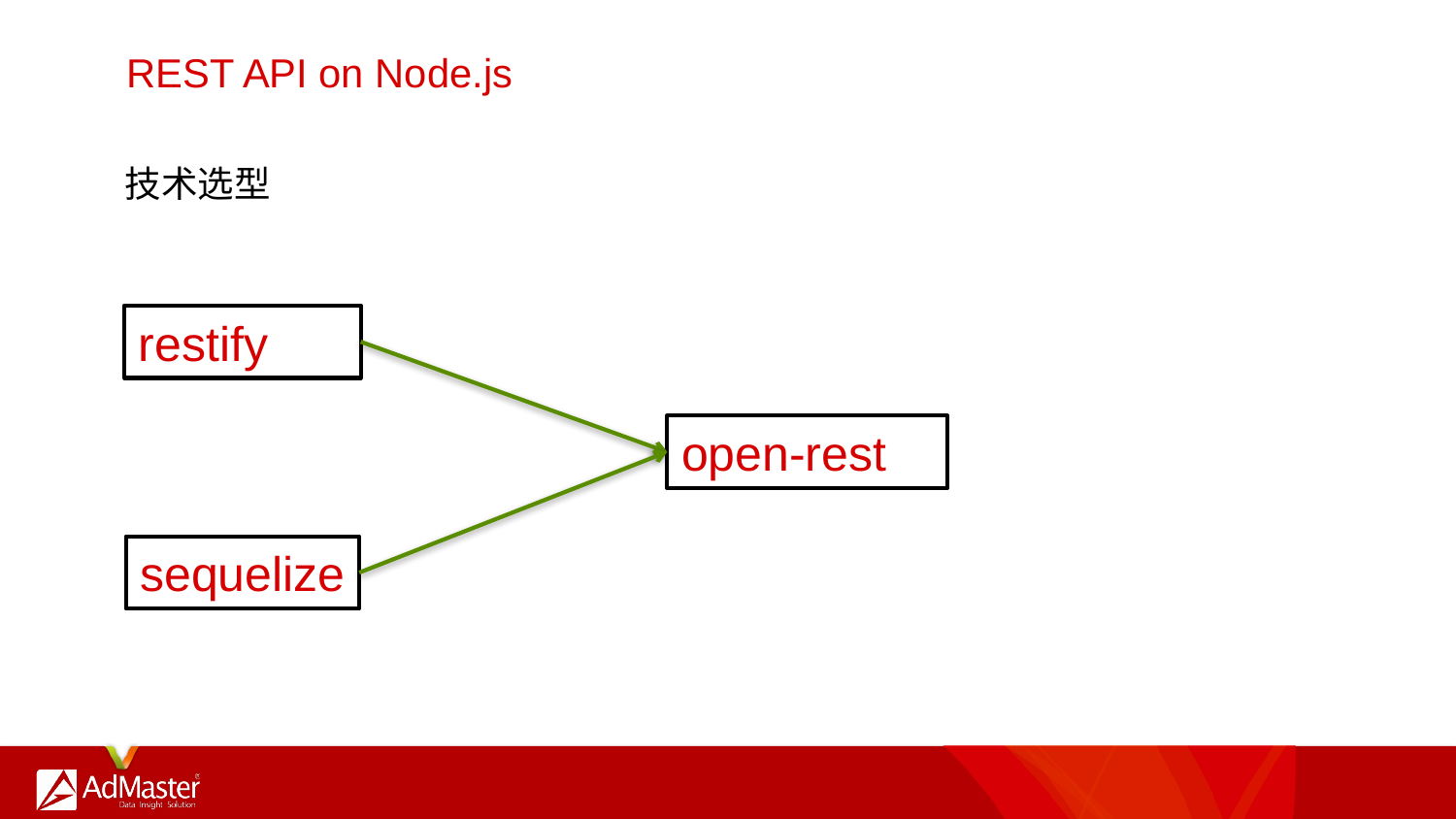

# REST API on Node.js
技术选型
restify
open-rest
sequelize